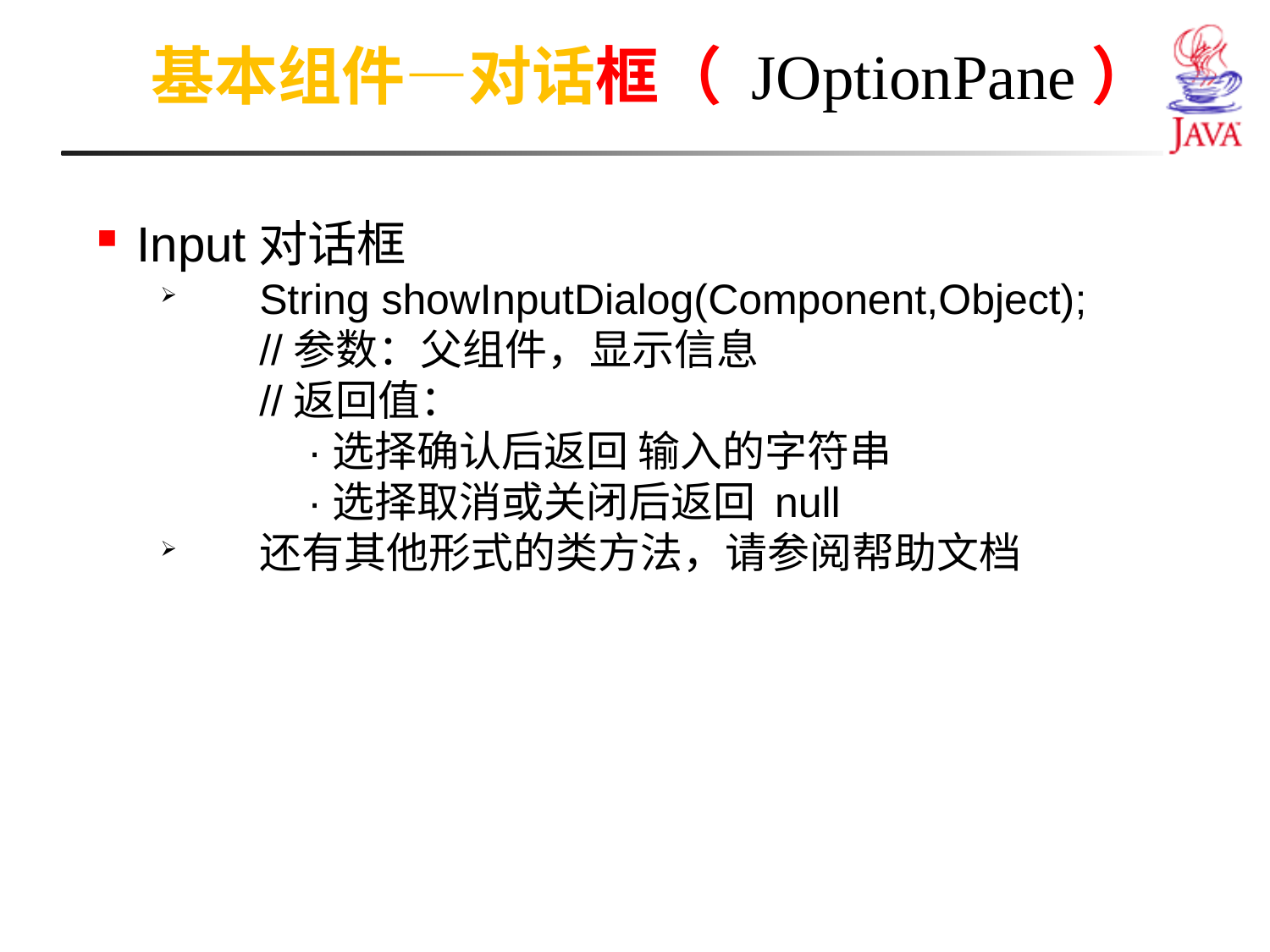

基本组件—对话框（ JOptionPane）

Input对话框
String showInputDialog(Component,Object);
//参数：父组件，显示信息
//返回值：
    ·选择确认后返回 输入的字符串
    ·选择取消或关闭后返回 null
还有其他形式的类方法，请参阅帮助文档